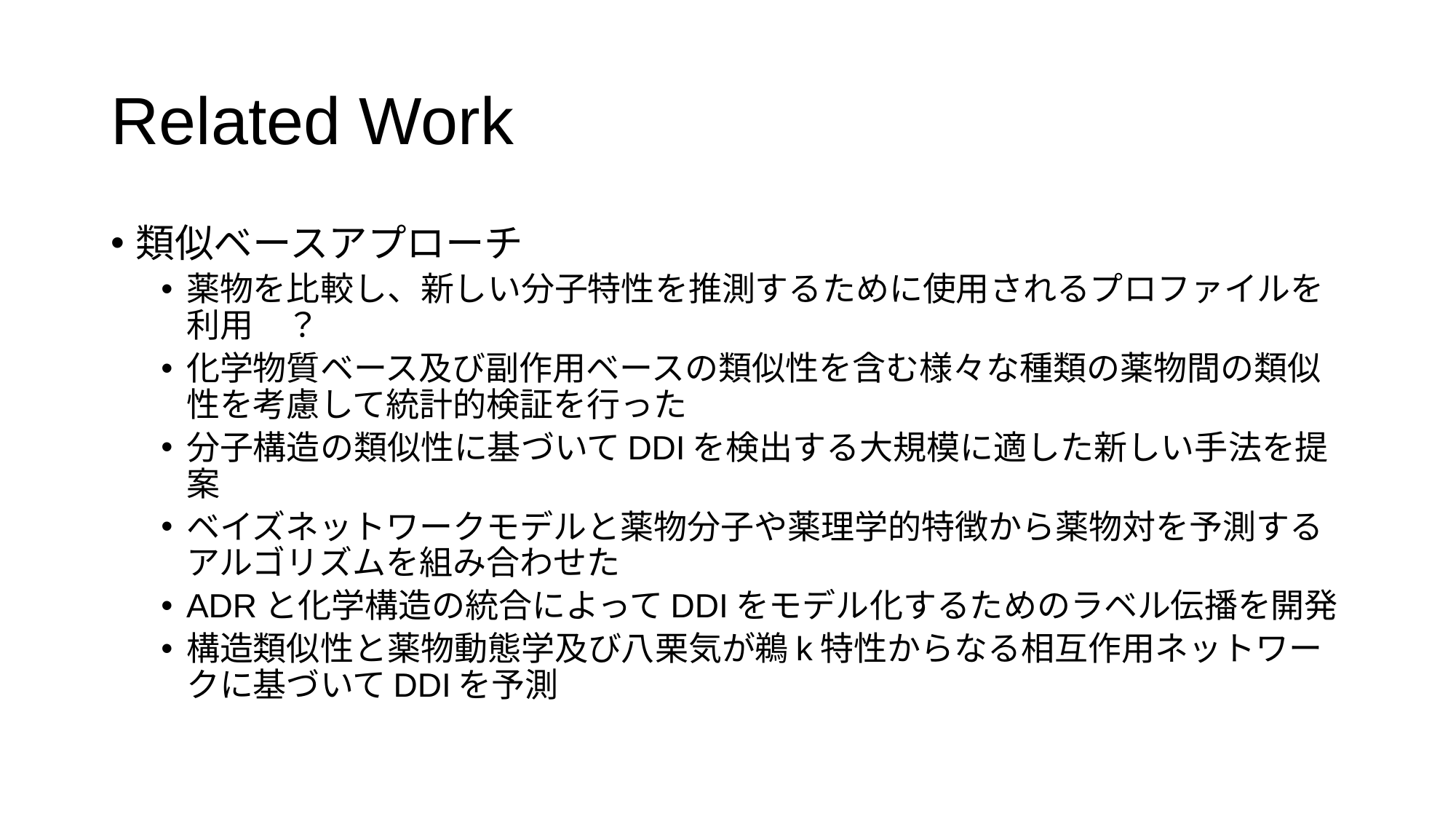

# Related Work
類似ベースアプローチ
薬物を比較し、新しい分子特性を推測するために使用されるプロファイルを利用　？
化学物質ベース及び副作用ベースの類似性を含む様々な種類の薬物間の類似性を考慮して統計的検証を行った
分子構造の類似性に基づいてDDIを検出する大規模に適した新しい手法を提案
ベイズネットワークモデルと薬物分子や薬理学的特徴から薬物対を予測するアルゴリズムを組み合わせた
ADRと化学構造の統合によってDDIをモデル化するためのラベル伝播を開発
構造類似性と薬物動態学及び八栗気が鵜k特性からなる相互作用ネットワークに基づいてDDIを予測